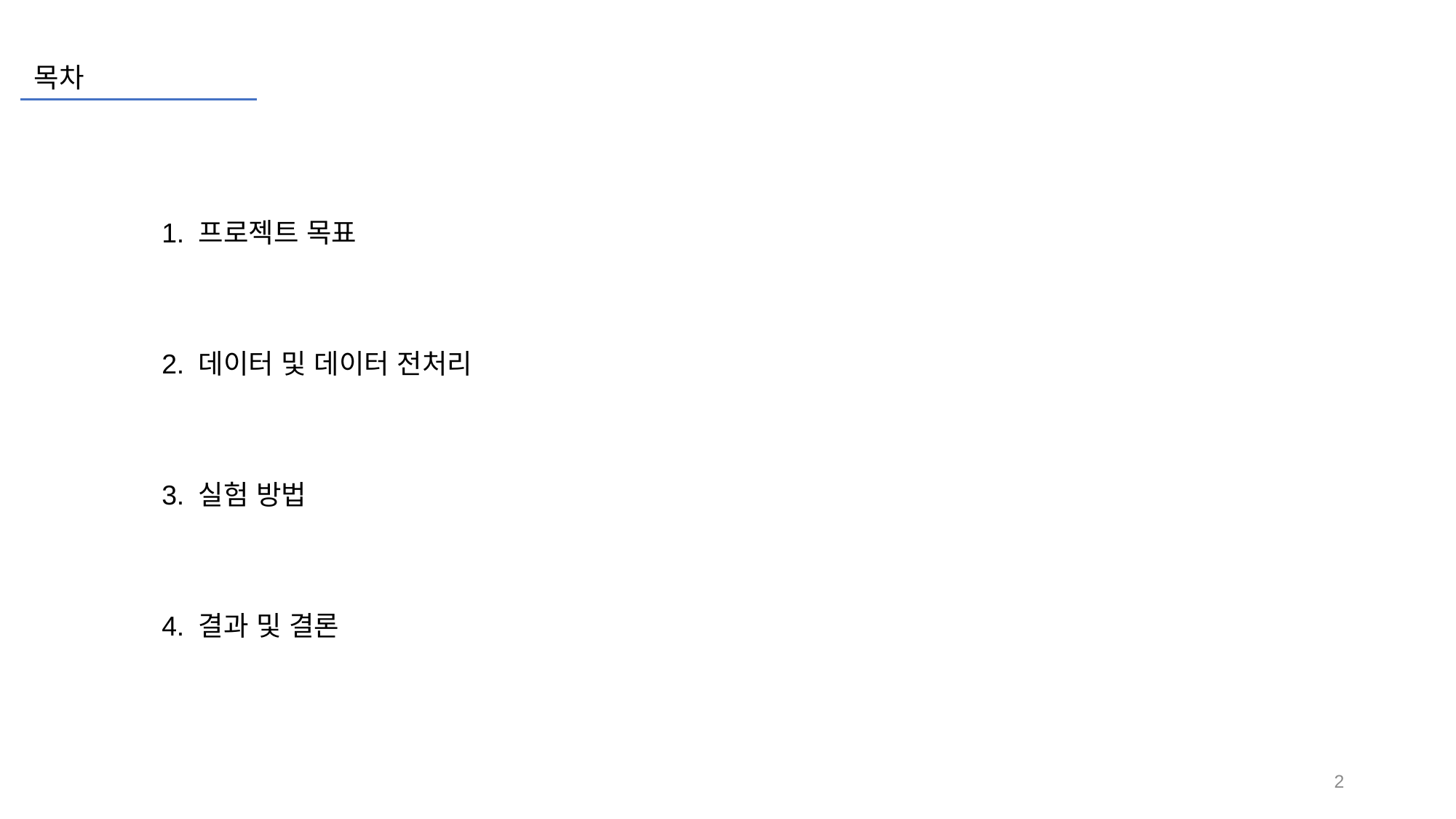

목차
1. 프로젝트 목표

2. 데이터 및 데이터 전처리

3. 실험 방법

4. 결과 및 결론
2